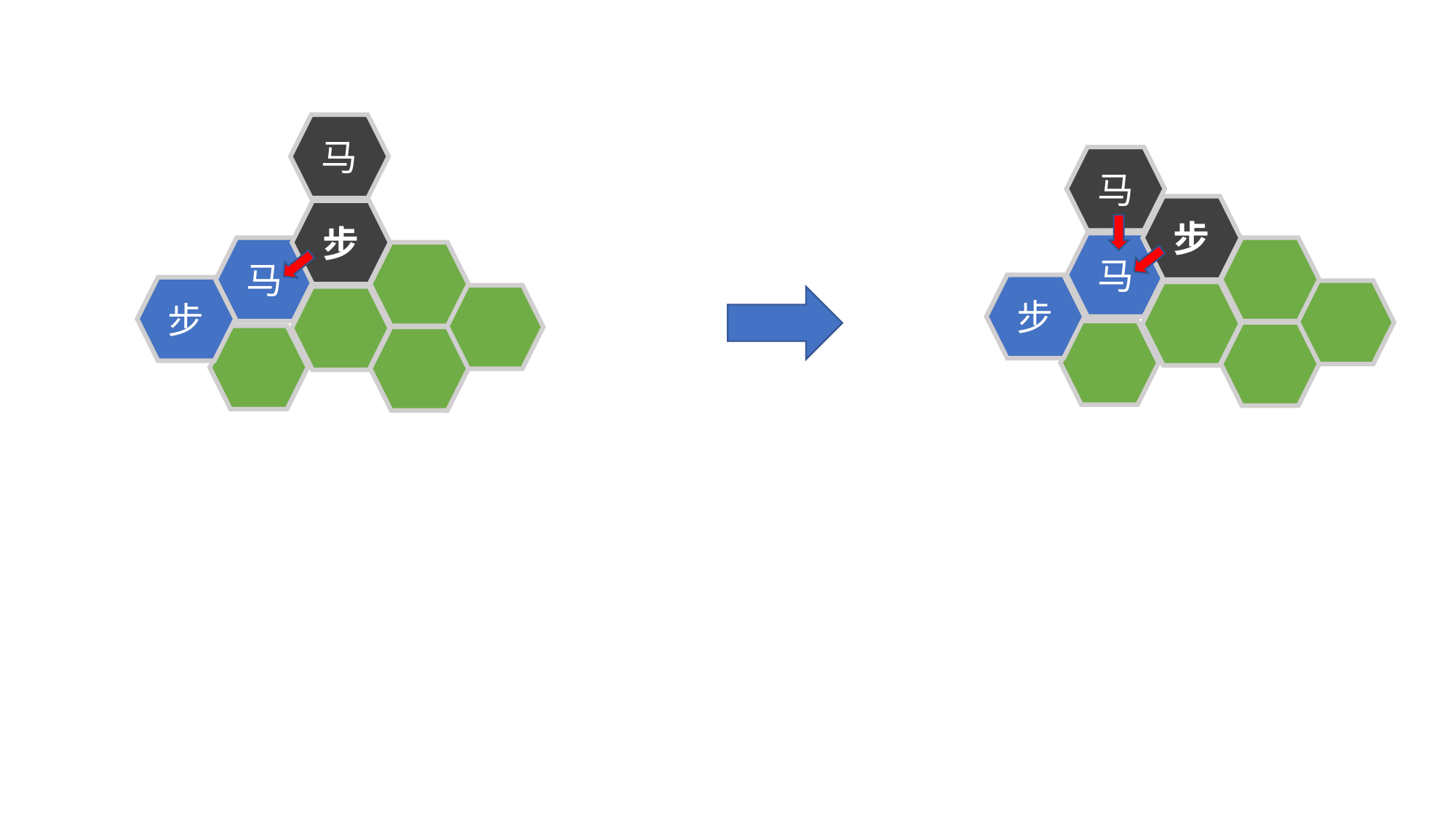

马
马
步
步

马
马

步
步